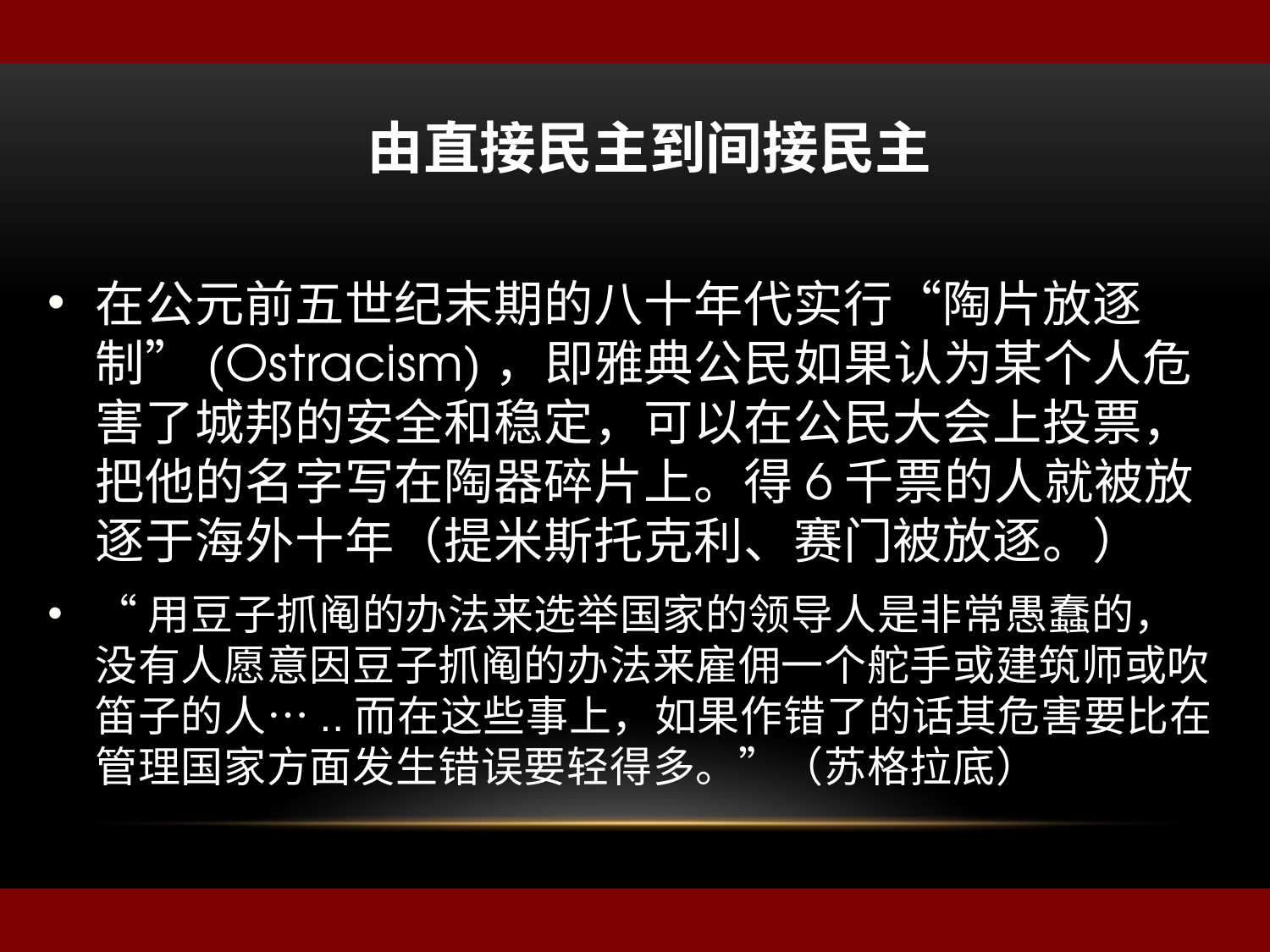

由直接民主到间接民主
在公元前五世纪末期的八十年代实行“陶片放逐制”(Ostracism)，即雅典公民如果认为某个人危害了城邦的安全和稳定，可以在公民大会上投票，把他的名字写在陶器碎片上。得6千票的人就被放逐于海外十年（提米斯托克利、赛门被放逐。）
“用豆子抓阄的办法来选举国家的领导人是非常愚蠢的，没有人愿意因豆子抓阄的办法来雇佣一个舵手或建筑师或吹笛子的人…..而在这些事上，如果作错了的话其危害要比在管理国家方面发生错误要轻得多。”（苏格拉底）